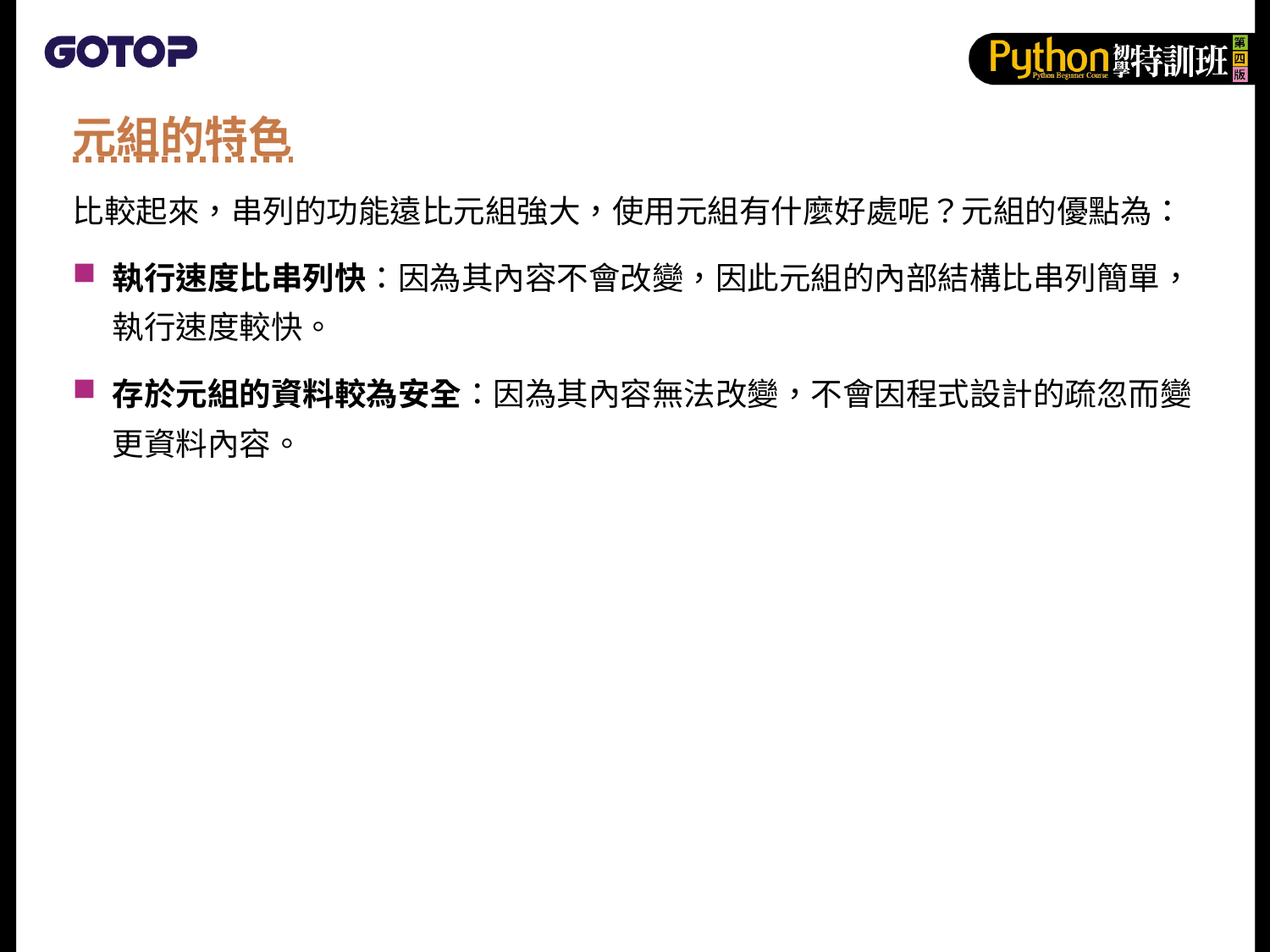

元組的特色
比較起來，串列的功能遠比元組強大，使用元組有什麼好處呢？元組的優點為：
執行速度比串列快：因為其內容不會改變，因此元組的內部結構比串列簡單，執行速度較快。
存於元組的資料較為安全：因為其內容無法改變，不會因程式設計的疏忽而變更資料內容。